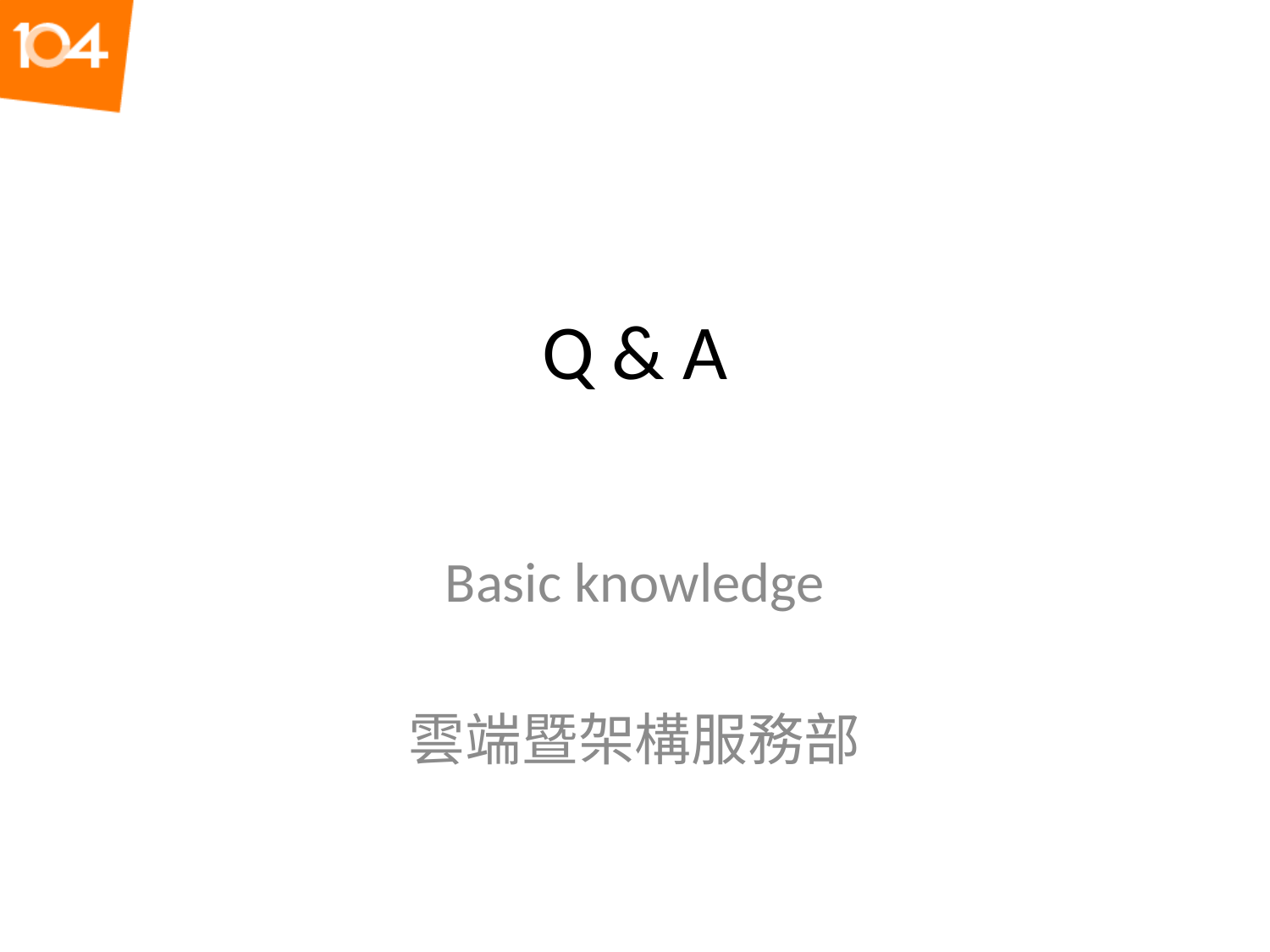

# Q & A
Basic knowledge

雲端暨架構服務部